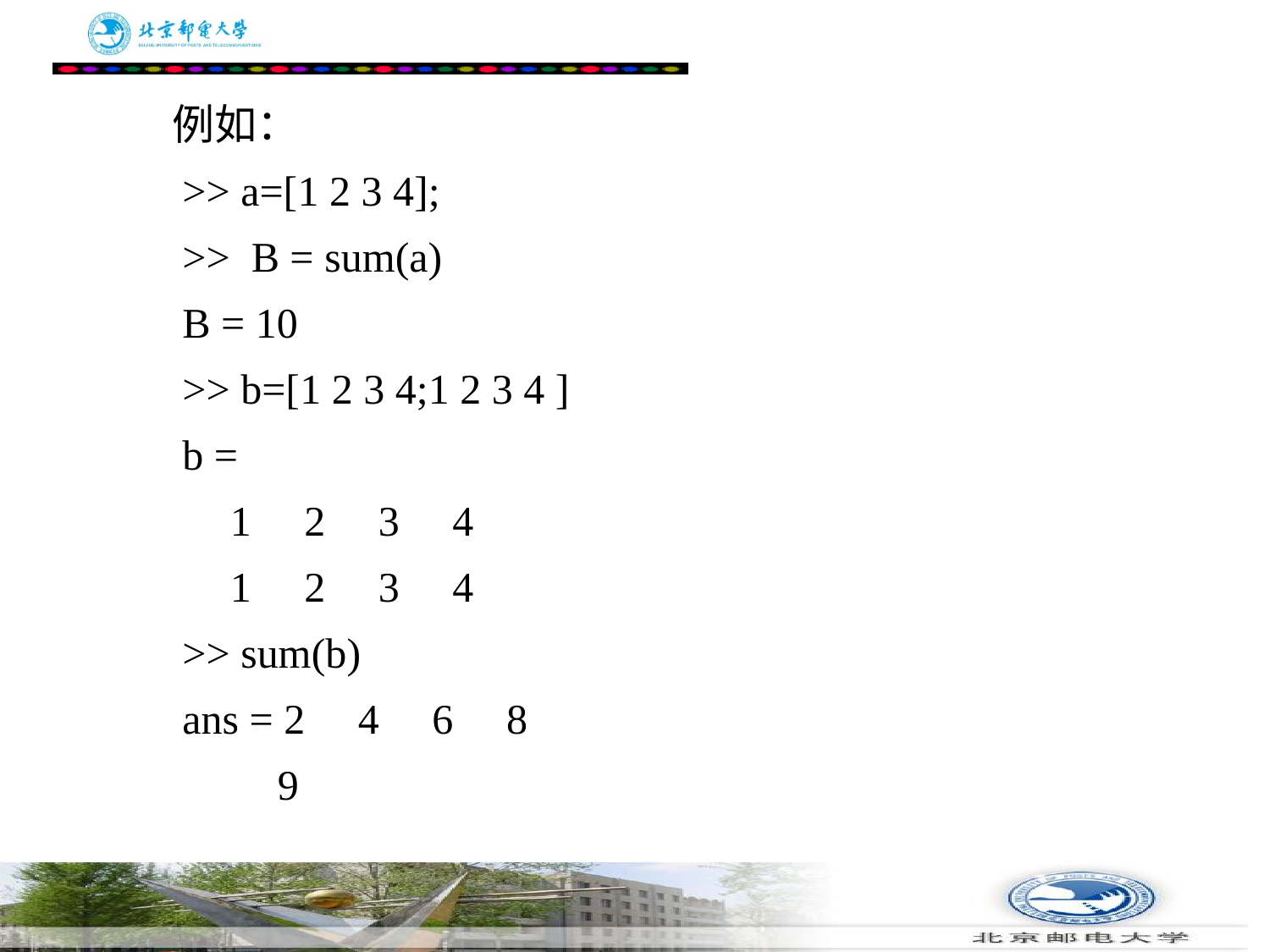

# 例如： 　　>> a=[1 2 3 4]; 　　>>  B = sum(a) 　　B = 10 　　>> b=[1 2 3 4;1 2 3 4 ] 　　b = 　　     1     2     3     4 　　     1     2     3     4 　　>> sum(b) 　　ans = 2     4     6     8 　　          9